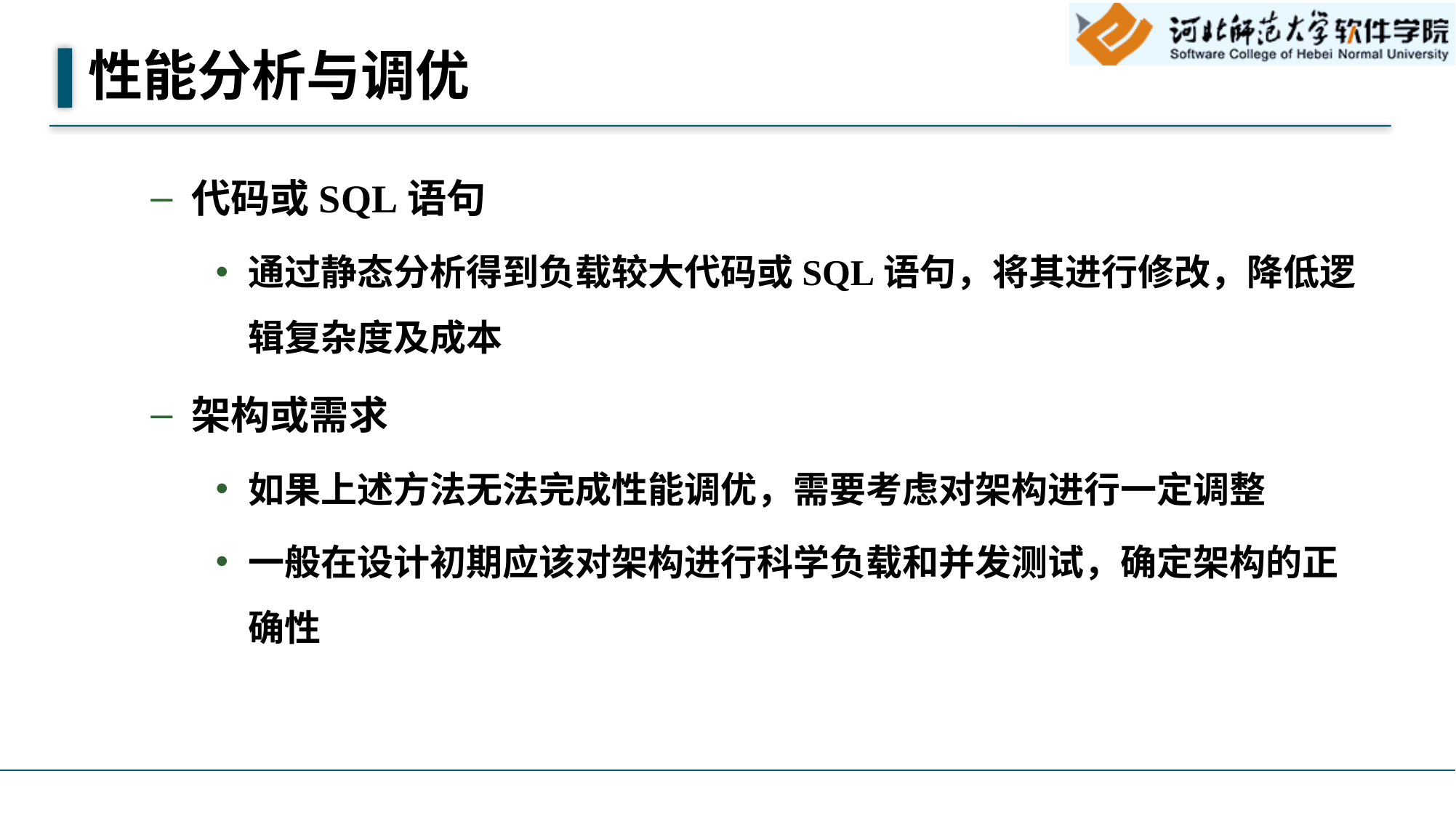

# 性能分析与调优
代码或SQL语句
通过静态分析得到负载较大代码或SQL语句，将其进行修改，降低逻辑复杂度及成本
架构或需求
如果上述方法无法完成性能调优，需要考虑对架构进行一定调整
一般在设计初期应该对架构进行科学负载和并发测试，确定架构的正确性